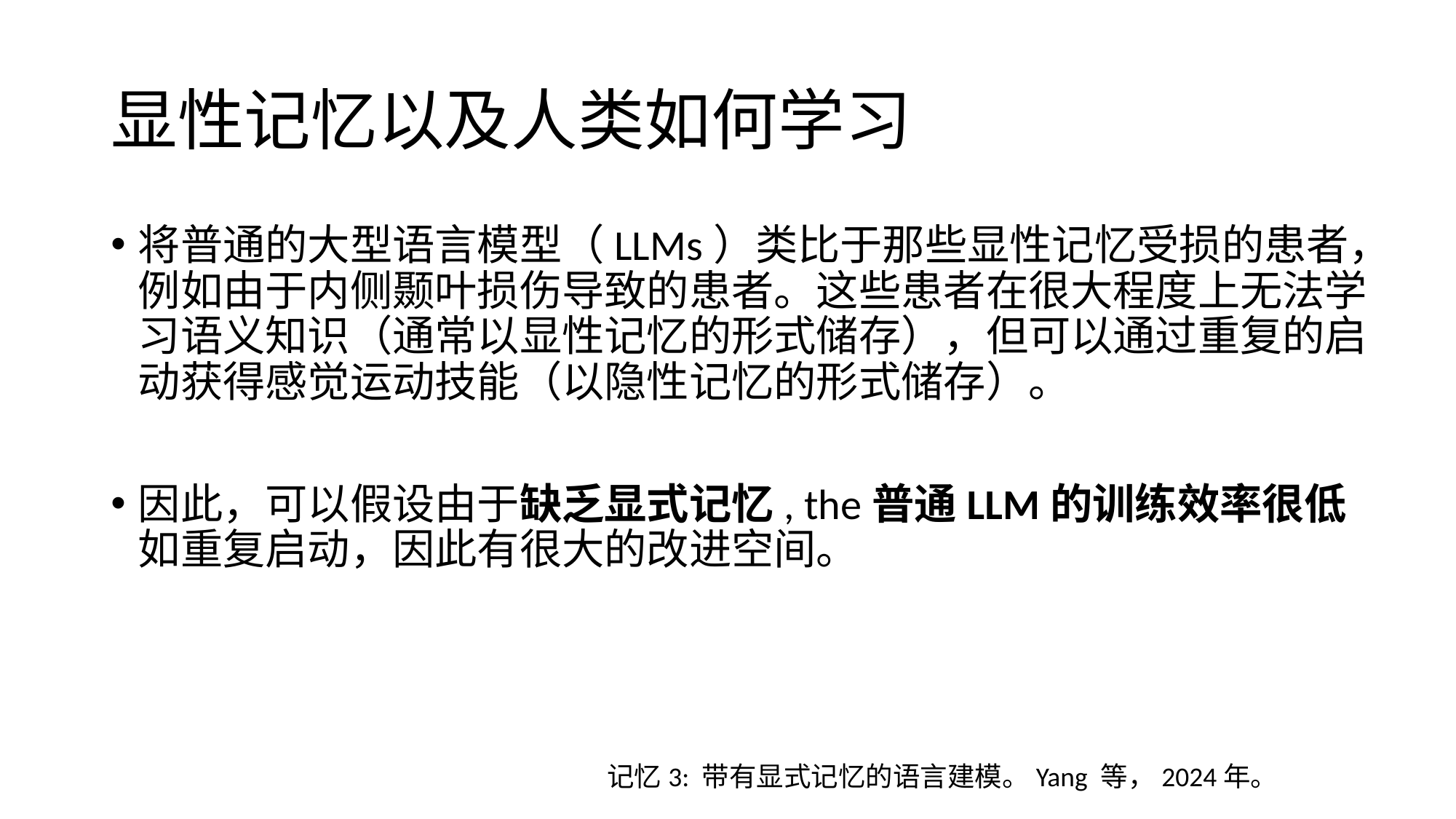

# 显性记忆以及人类如何学习
将普通的大型语言模型（LLMs）类比于那些显性记忆受损的患者，例如由于内侧颞叶损伤导致的患者。这些患者在很大程度上无法学习语义知识（通常以显性记忆的形式储存），但可以通过重复的启动获得感觉运动技能（以隐性记忆的形式储存）。

因此，可以假设由于缺乏显式记忆, the普通LLM的训练效率很低如重复启动，因此有很大的改进空间。
记忆3: 带有显式记忆的语言建模。Yang 等，2024年。